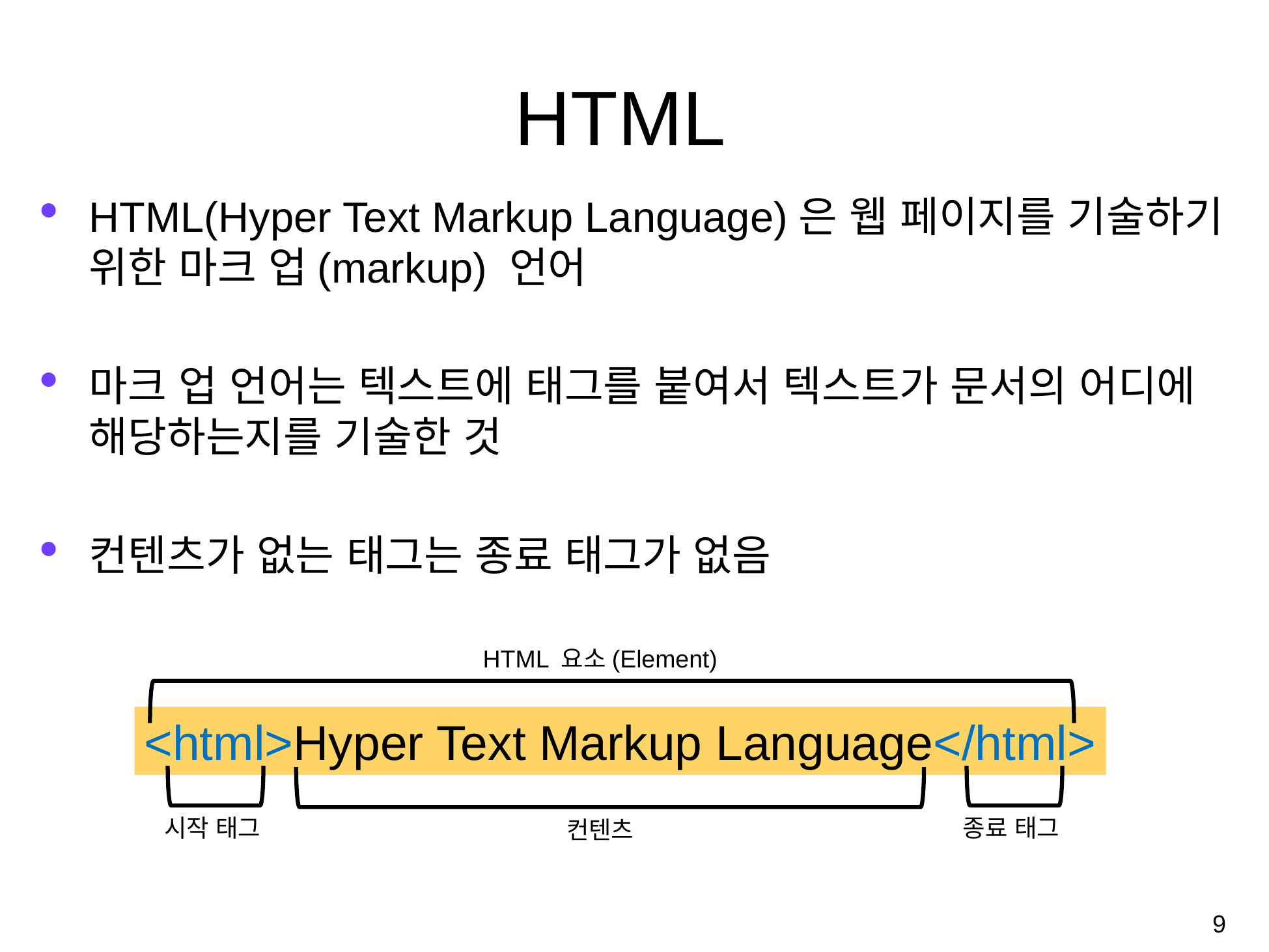

# HTML
HTML(Hyper Text Markup Language)은 웹 페이지를 기술하기 위한 마크 업(markup) 언어

마크 업 언어는 텍스트에 태그를 붙여서 텍스트가 문서의 어디에 해당하는지를 기술한 것

컨텐츠가 없는 태그는 종료 태그가 없음

HTML 요소(Element)
<html>Hyper Text Markup Language</html>

시작 태그

종료 태그

컨텐츠
9